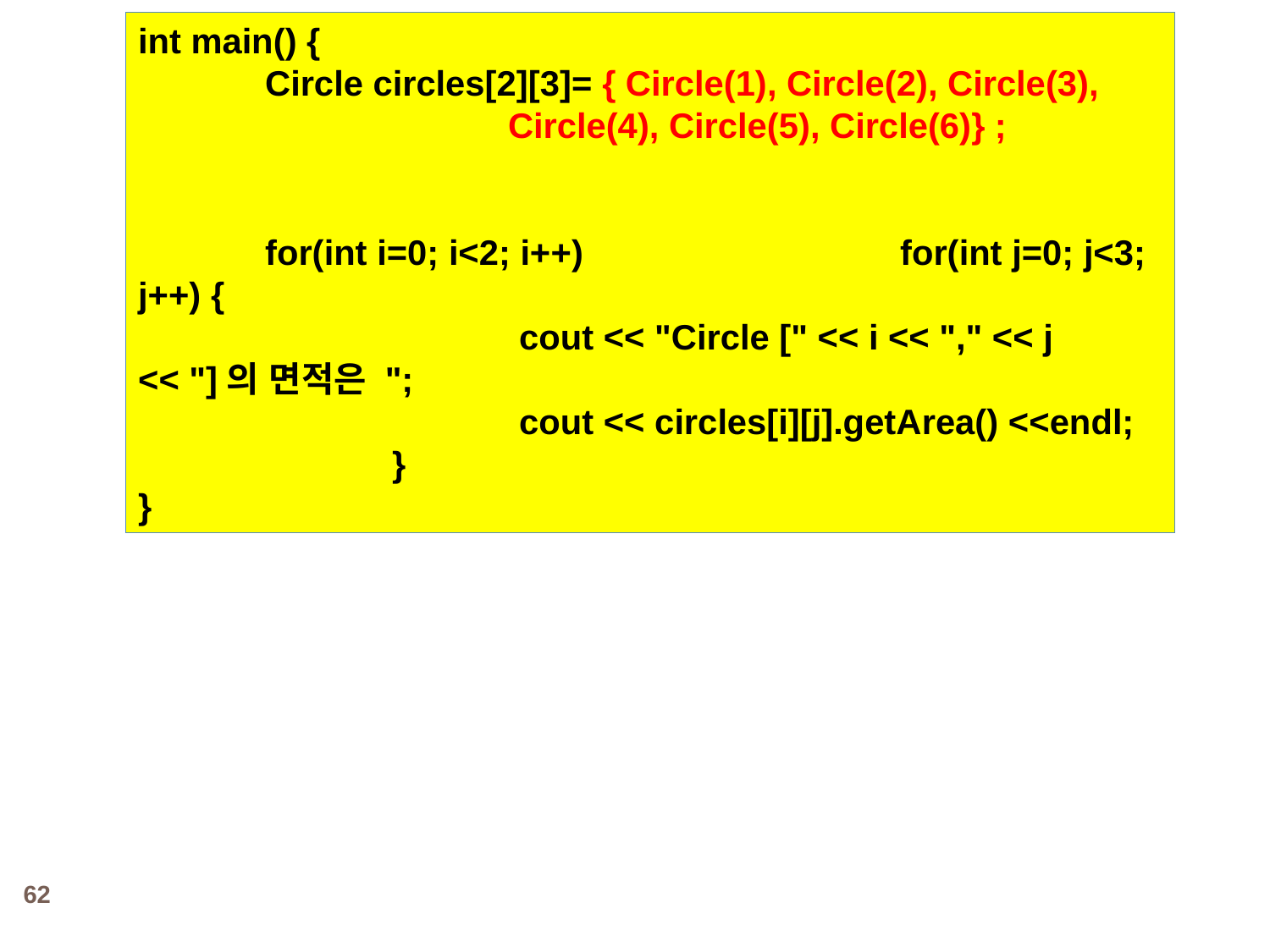

int main() {
	Circle circles[2][3]= { Circle(1), Circle(2), Circle(3),
                                      Circle(4), Circle(5), Circle(6)} ;

	for(int i=0; i<2; i++)  			for(int j=0; j<3; j++) {
			cout << "Circle [" << i << "," << j 	<< "]의 면적은 ";
			cout << circles[i][j].getArea() <<endl;
		}
}
62